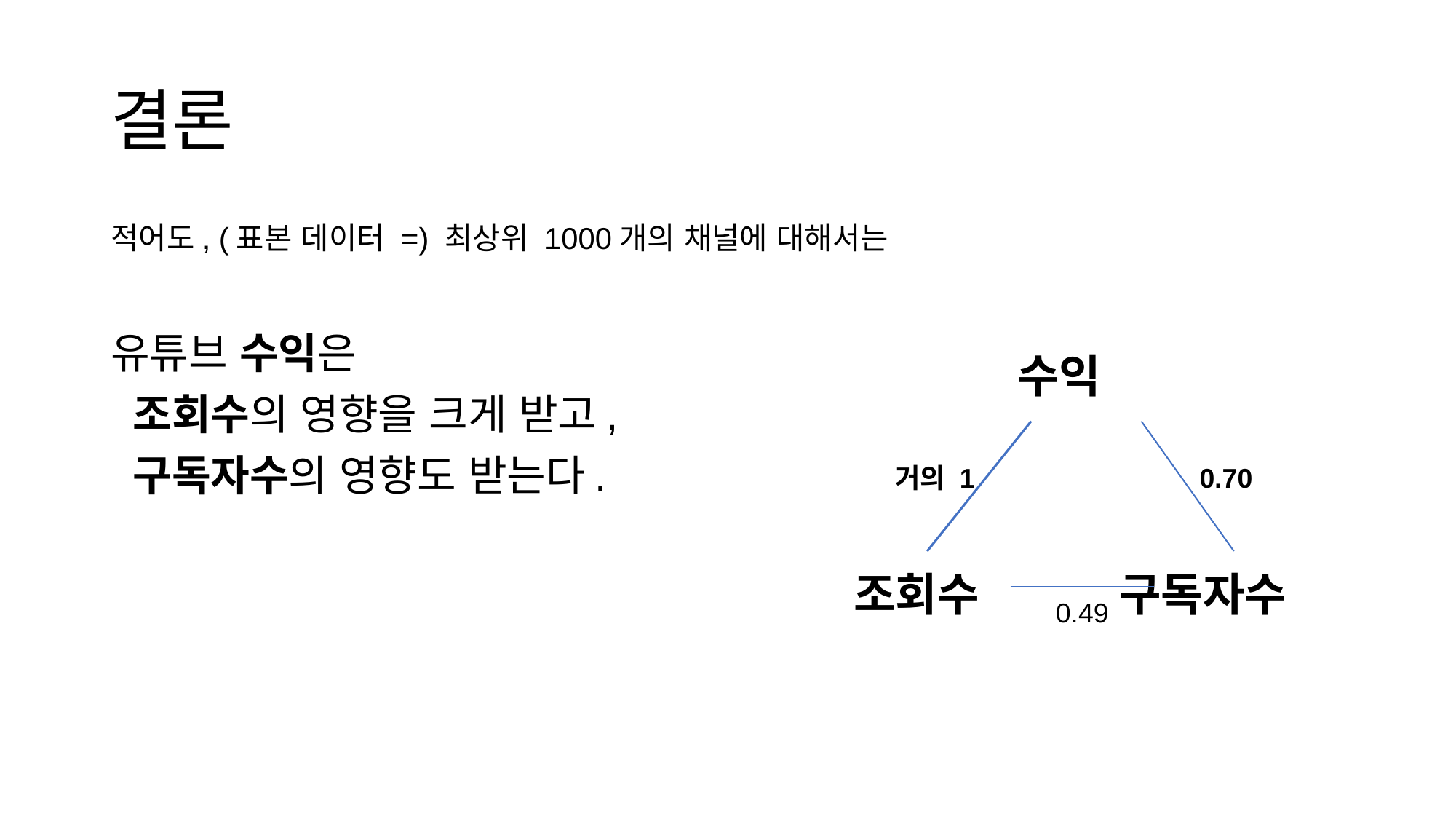

# 결론
적어도, (표본 데이터 =) 최상위 1000개의 채널에 대해서는

유튜브 수익은
 조회수의 영향을 크게 받고,
 구독자수의 영향도 받는다.

            수익

조회수           구독자수
거의 1
0.70
0.49